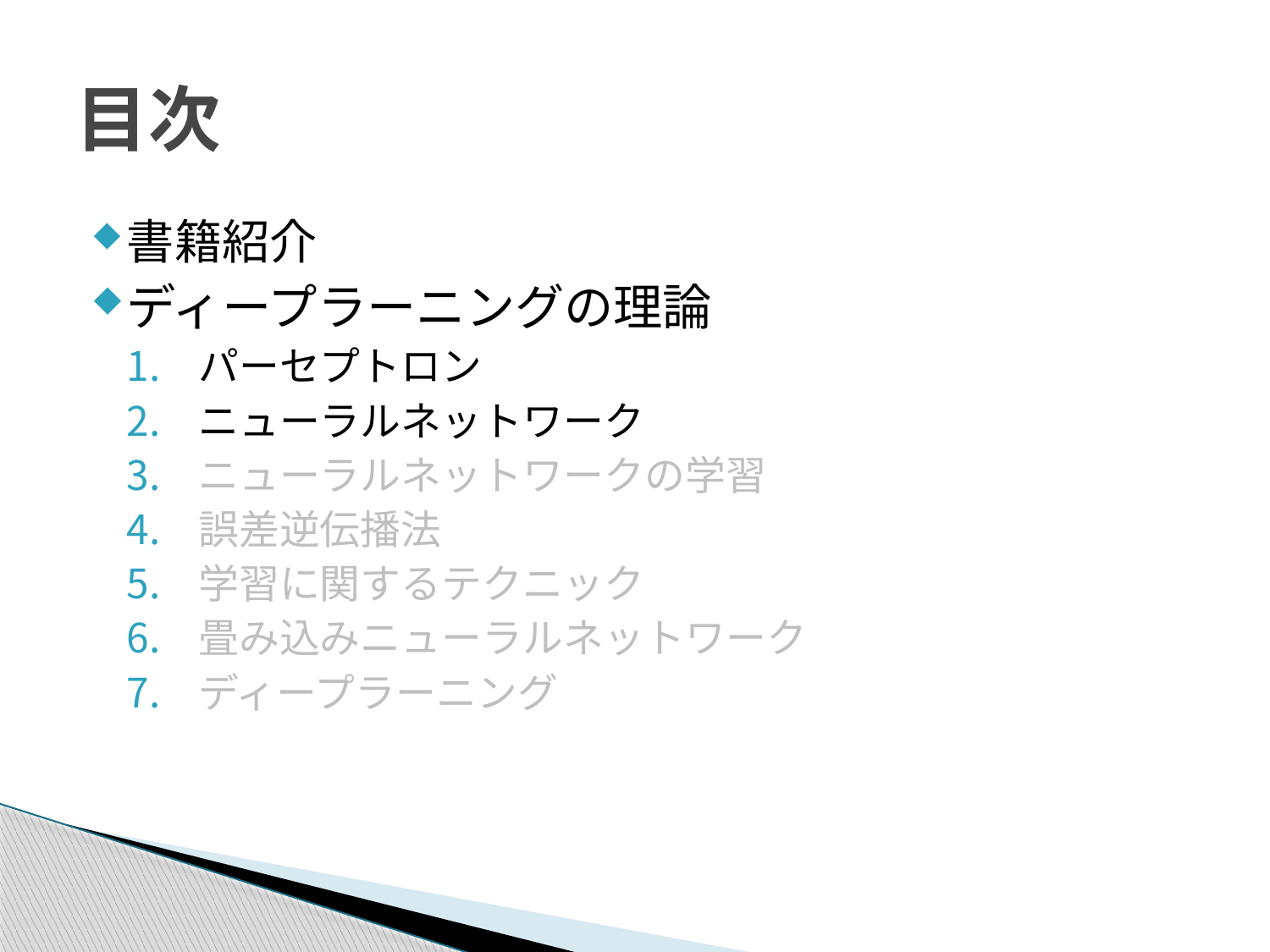

# 目次
書籍紹介
ディープラーニングの理論
パーセプトロン
ニューラルネットワーク
ニューラルネットワークの学習
誤差逆伝播法
学習に関するテクニック
畳み込みニューラルネットワーク
ディープラーニング